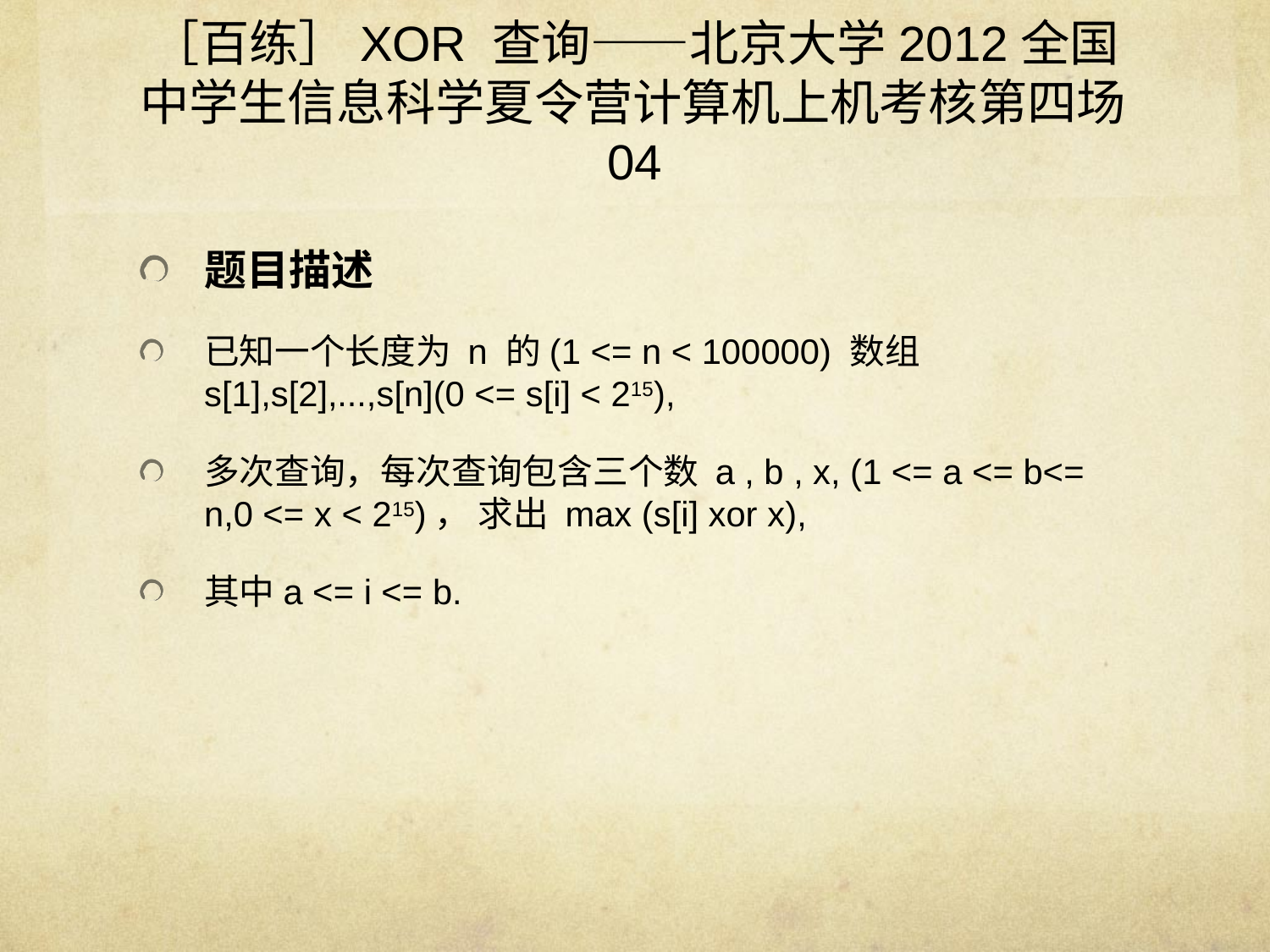

# ［百练］XOR 查询——北京大学2012全国中学生信息科学夏令营计算机上机考核第四场04
题目描述
已知一个长度为 n 的(1 <= n < 100000) 数组 s[1],s[2],...,s[n](0 <= s[i] < 215),
多次查询，每次查询包含三个数 a , b , x, (1 <= a <= b<= n,0 <= x < 215)， 求出 max (s[i] xor x),
其中a <= i <= b.